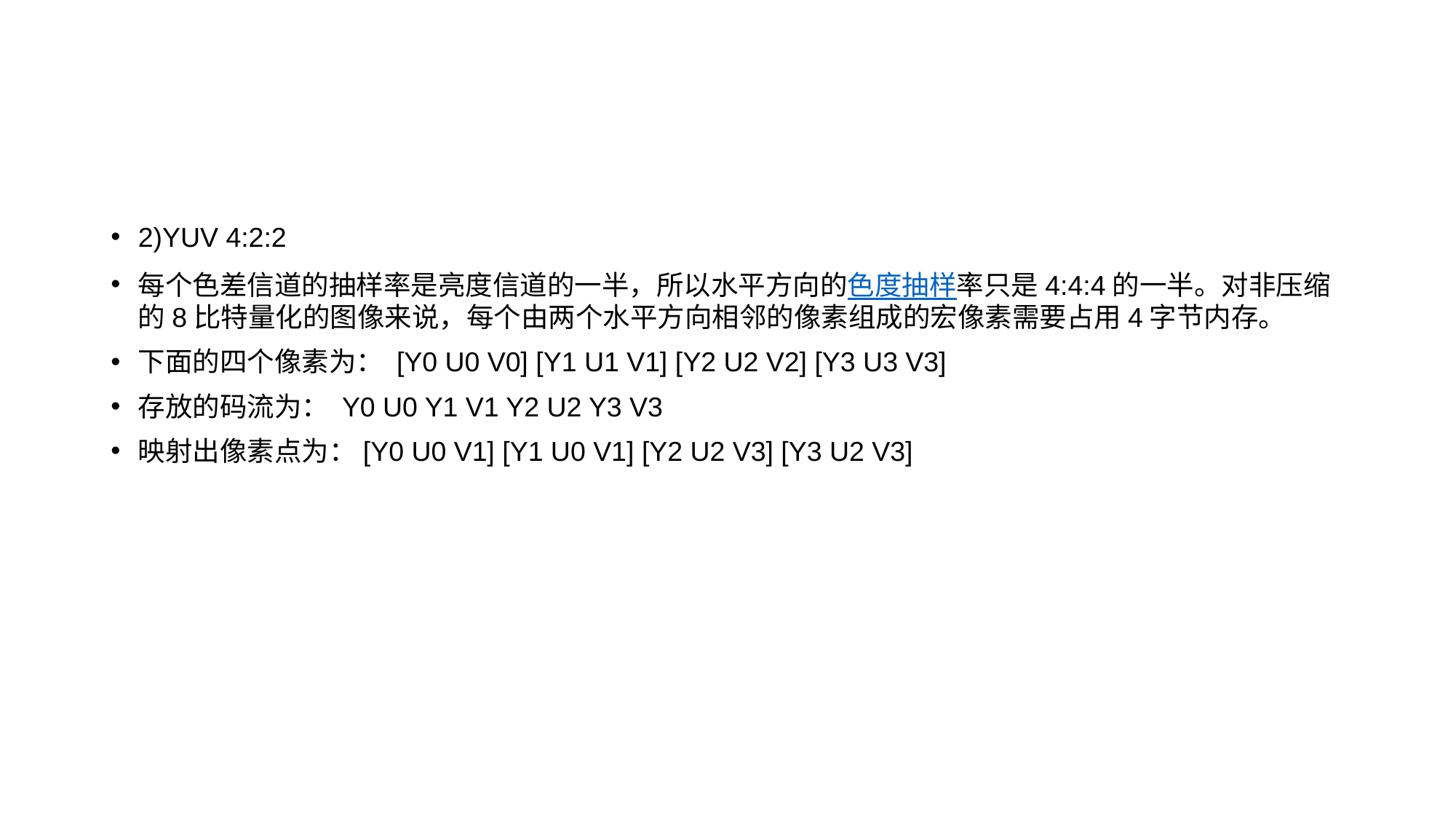

2)YUV 4:2:2
每个色差信道的抽样率是亮度信道的一半，所以水平方向的色度抽样率只是4:4:4的一半。对非压缩的8比特量化的图像来说，每个由两个水平方向相邻的像素组成的宏像素需要占用4字节内存。
下面的四个像素为： [Y0 U0 V0] [Y1 U1 V1] [Y2 U2 V2] [Y3 U3 V3]
存放的码流为： Y0 U0 Y1 V1 Y2 U2 Y3 V3
映射出像素点为：[Y0 U0 V1] [Y1 U0 V1] [Y2 U2 V3] [Y3 U2 V3]